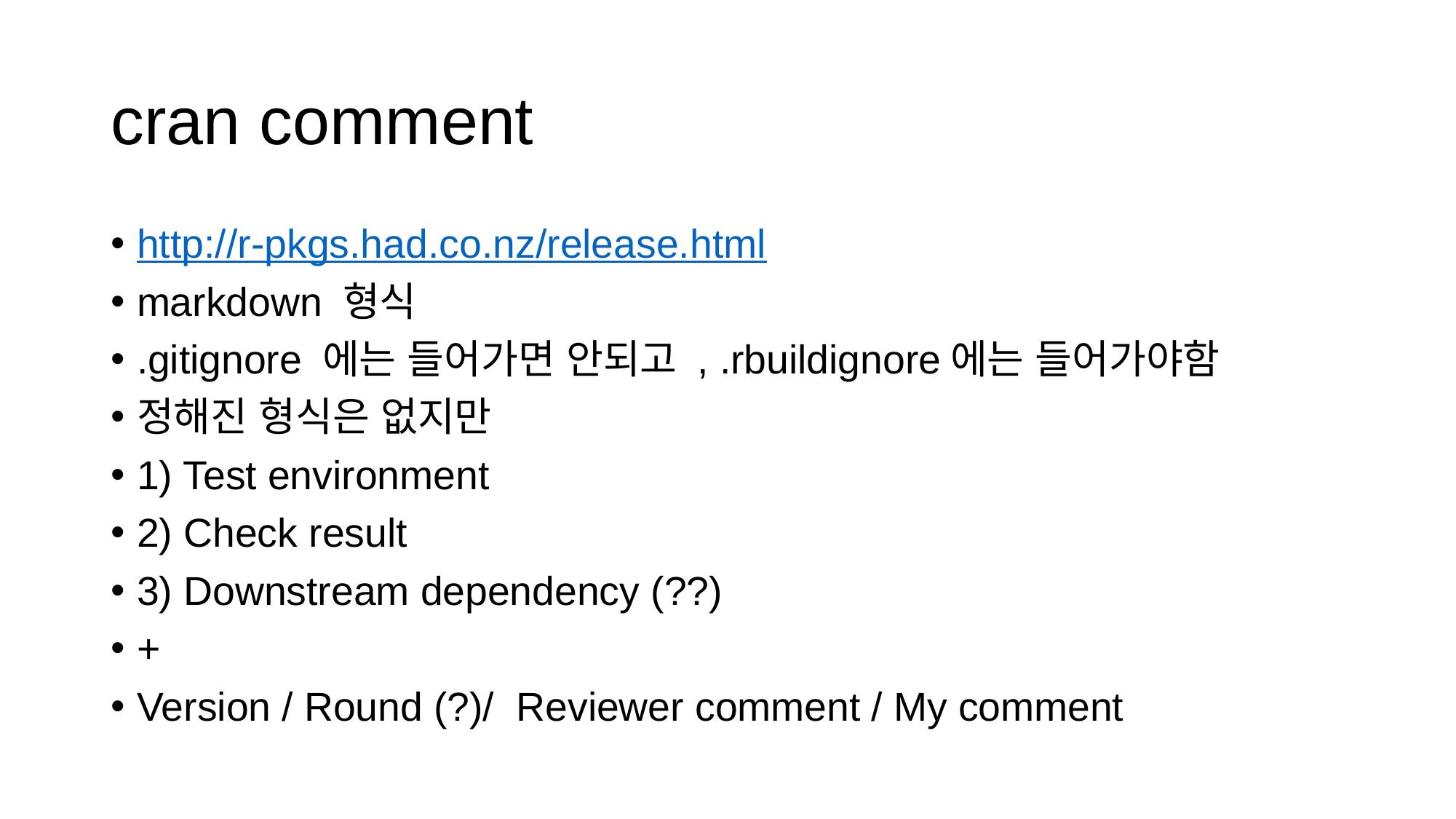

# cran comment
http://r-pkgs.had.co.nz/release.html
markdown 형식
.gitignore 에는 들어가면 안되고 , .rbuildignore에는 들어가야함
정해진 형식은 없지만
1) Test environment
2) Check result
3) Downstream dependency (??)
+
Version / Round (?)/  Reviewer comment / My comment